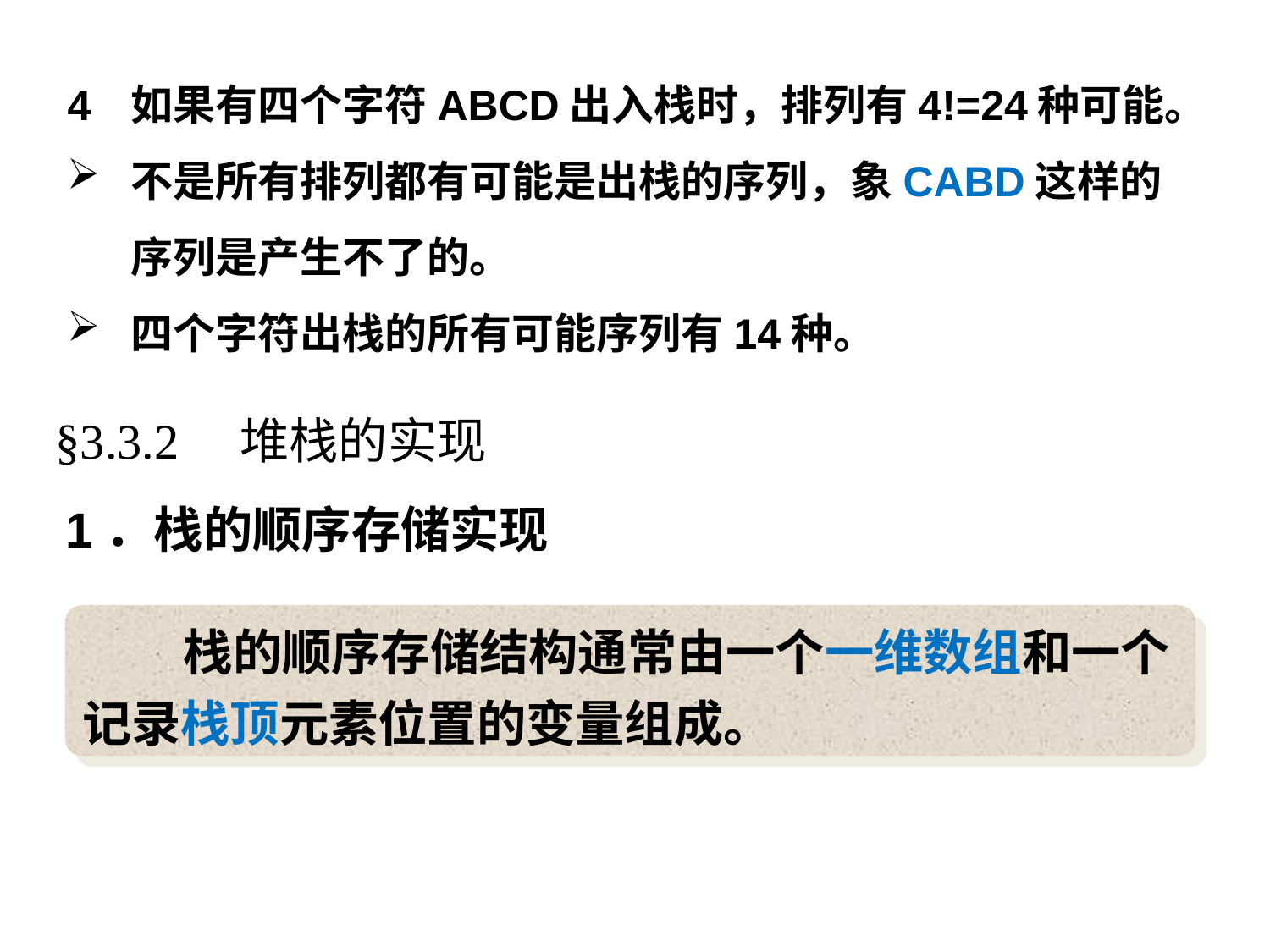

如果有四个字符ABCD出入栈时，排列有4!=24种可能。
不是所有排列都有可能是出栈的序列，象CABD这样的序列是产生不了的。
四个字符出栈的所有可能序列有14种。
§3.3.2    堆栈的实现
1．栈的顺序存储实现
 栈的顺序存储结构通常由一个一维数组和一个记录栈顶元素位置的变量组成。